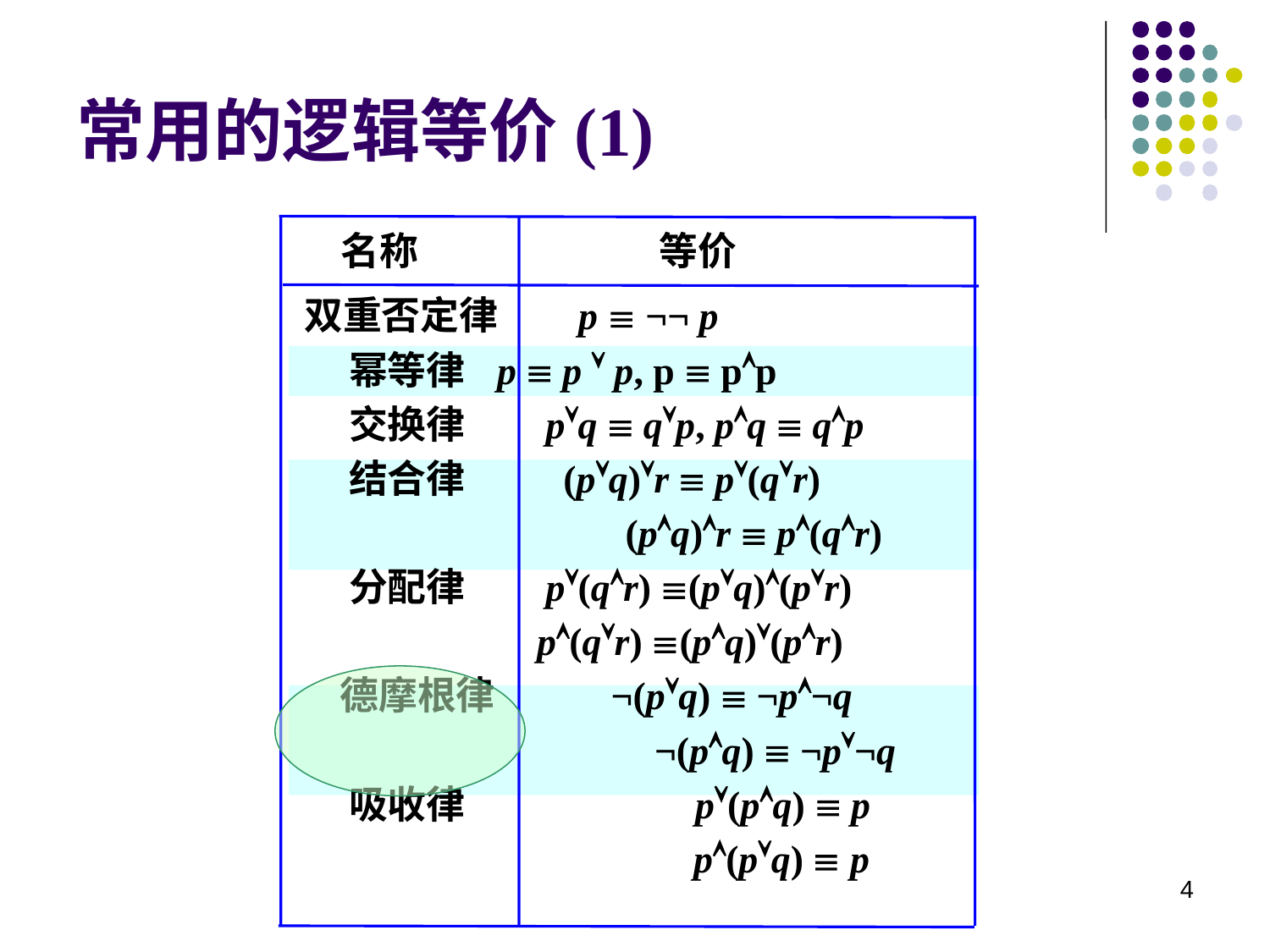

# 常用的逻辑等价(1)
  名称		      等价
双重否定律        p ≡ ¬¬ p
    幂等律	 p ≡ p ∨ p, p ≡ p∧p
    交换律        p∨q ≡ q∨p, p∧q ≡ q∧p
    结合律          (p∨q)∨r ≡ p∨(q∨r)
			  (p∧q)∧r ≡ p∧(q∧r)
    分配律        p∨(q∧r) ≡(p∨q)∧(p∨r)
	                   p∧(q∨r) ≡(p∧q)∨(p∧r)
   德摩根律            ¬(p∨q) ≡ ¬p∧¬q
			     ¬(p∧q) ≡ ¬p∨¬q
    吸收律       	         p∨(p∧q) ≡ p
			         p∧(p∨q) ≡ p

4